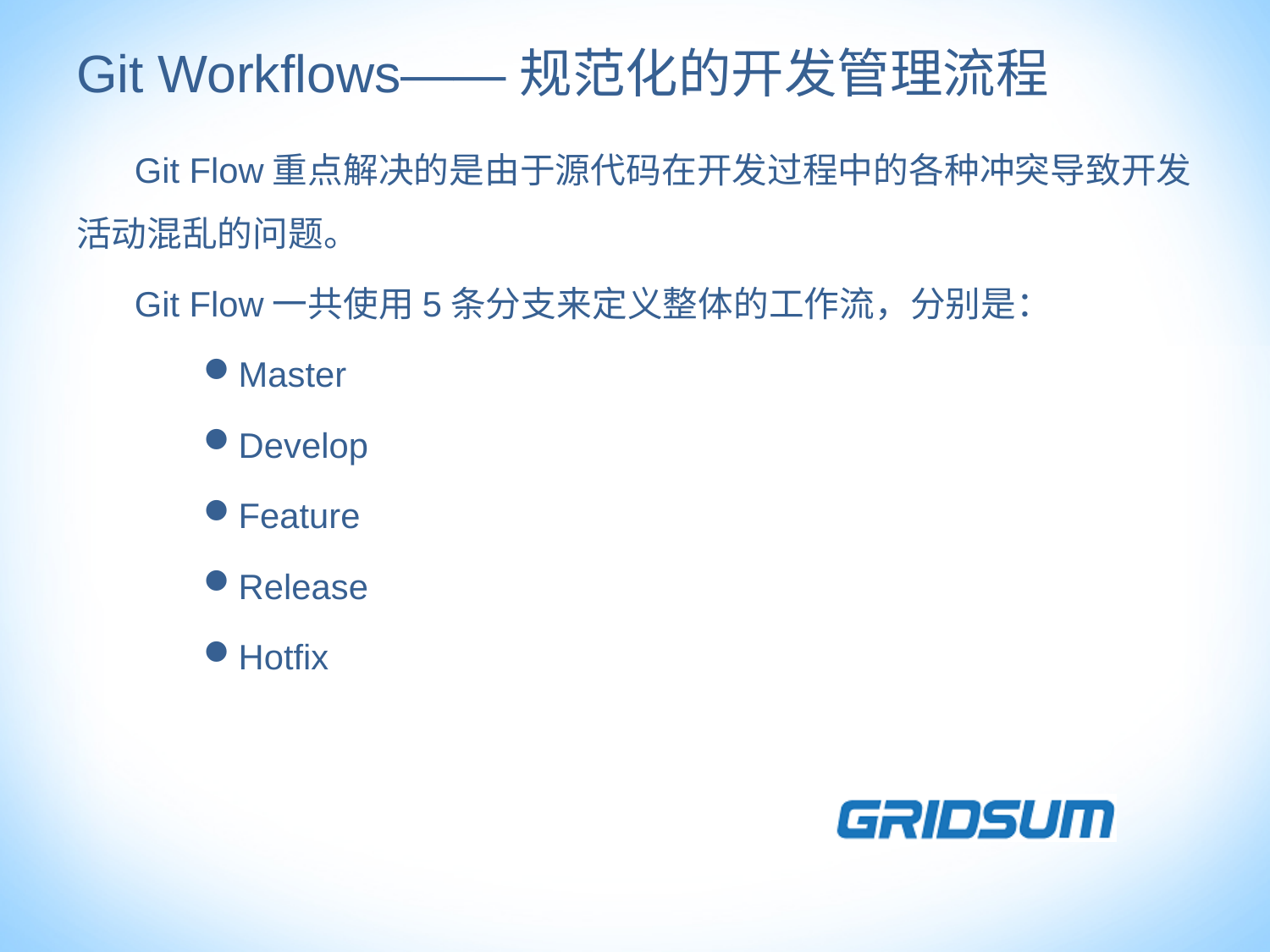

# Git Workflows——规范化的开发管理流程
      Git Flow重点解决的是由于源代码在开发过程中的各种冲突导致开发活动混乱的问题。
      Git Flow一共使用5条分支来定义整体的工作流，分别是：
Master
Develop
Feature
Release
Hotfix